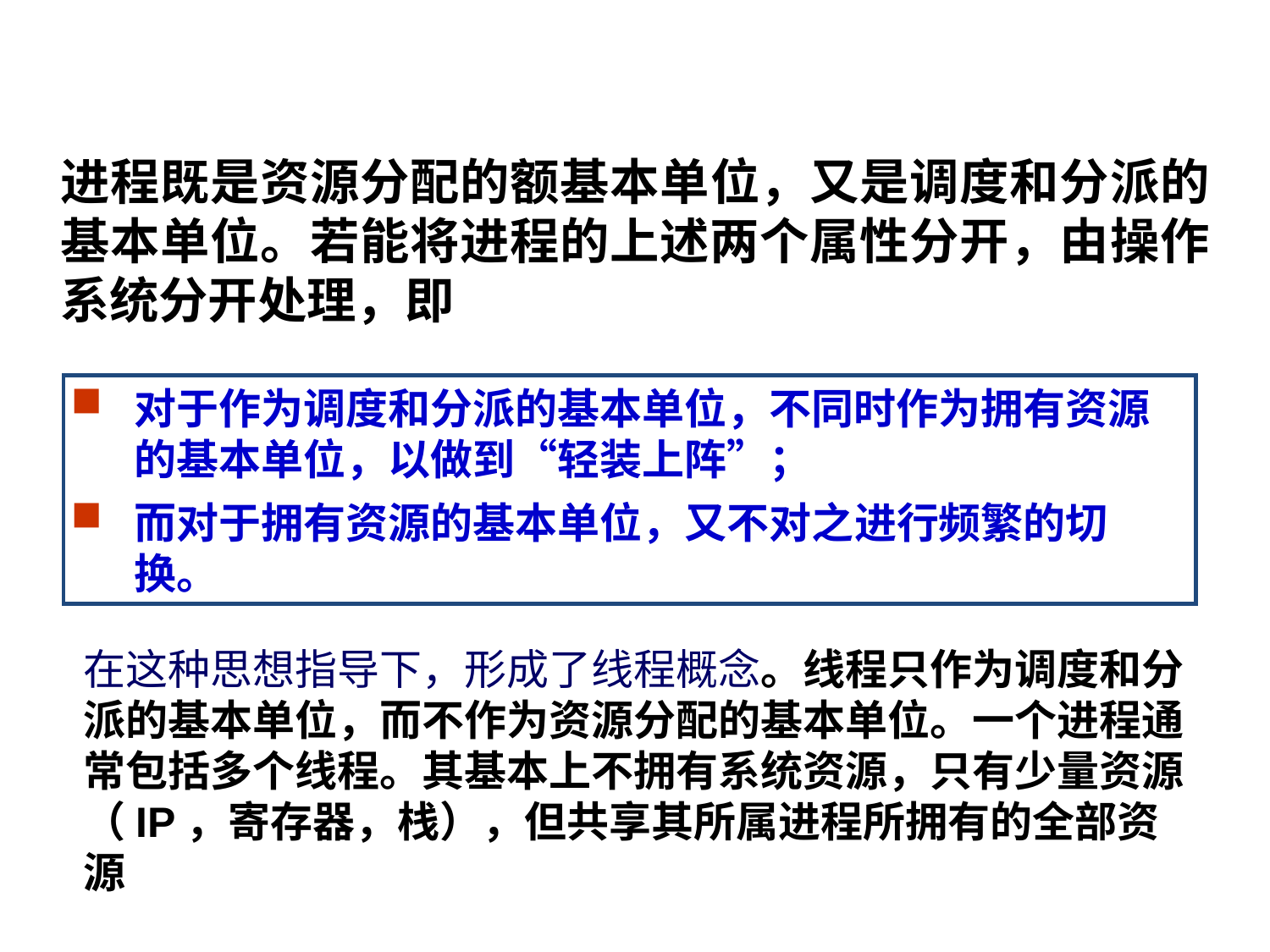

进程既是资源分配的额基本单位，又是调度和分派的基本单位。若能将进程的上述两个属性分开，由操作系统分开处理，即
对于作为调度和分派的基本单位，不同时作为拥有资源的基本单位，以做到“轻装上阵”；
而对于拥有资源的基本单位，又不对之进行频繁的切换。
在这种思想指导下，形成了线程概念。线程只作为调度和分派的基本单位，而不作为资源分配的基本单位。一个进程通常包括多个线程。其基本上不拥有系统资源，只有少量资源（IP，寄存器，栈），但共享其所属进程所拥有的全部资源